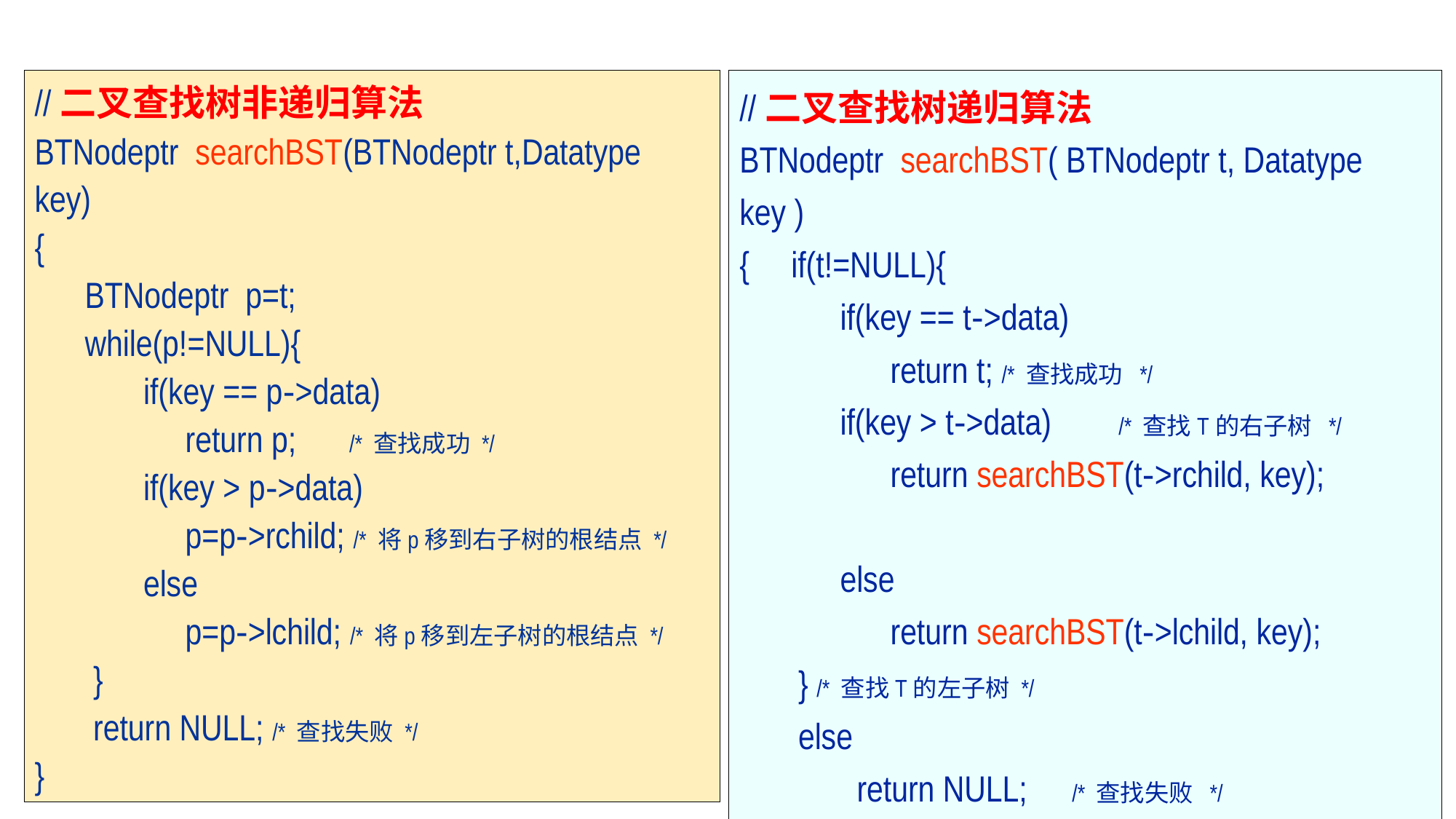

//二叉查找树非递归算法
BTNodeptr  searchBST(BTNodeptr t,Datatype  key)
{
      BTNodeptr  p=t;
      while(p!=NULL){
             if(key == p->data)
                  return p;       /* 查找成功 */
             if(key > p->data)
                  p=p->rchild; /* 将p移到右子树的根结点 */
             else
                  p=p->lchild; /* 将p移到左子树的根结点 */
       }
       return NULL; /* 查找失败 */
}
//二叉查找树递归算法
BTNodeptr  searchBST( BTNodeptr t, Datatype key )
{     if(t!=NULL){
            if(key == t->data)
                  return t; /* 查找成功  */
            if(key > t->data)        /* 查找T的右子树  */
                  return searchBST(t->rchild, key);
            else
                  return searchBST(t->lchild, key);
       } /* 查找T的左子树 */
       else
              return NULL;      /* 查找失败  */
}